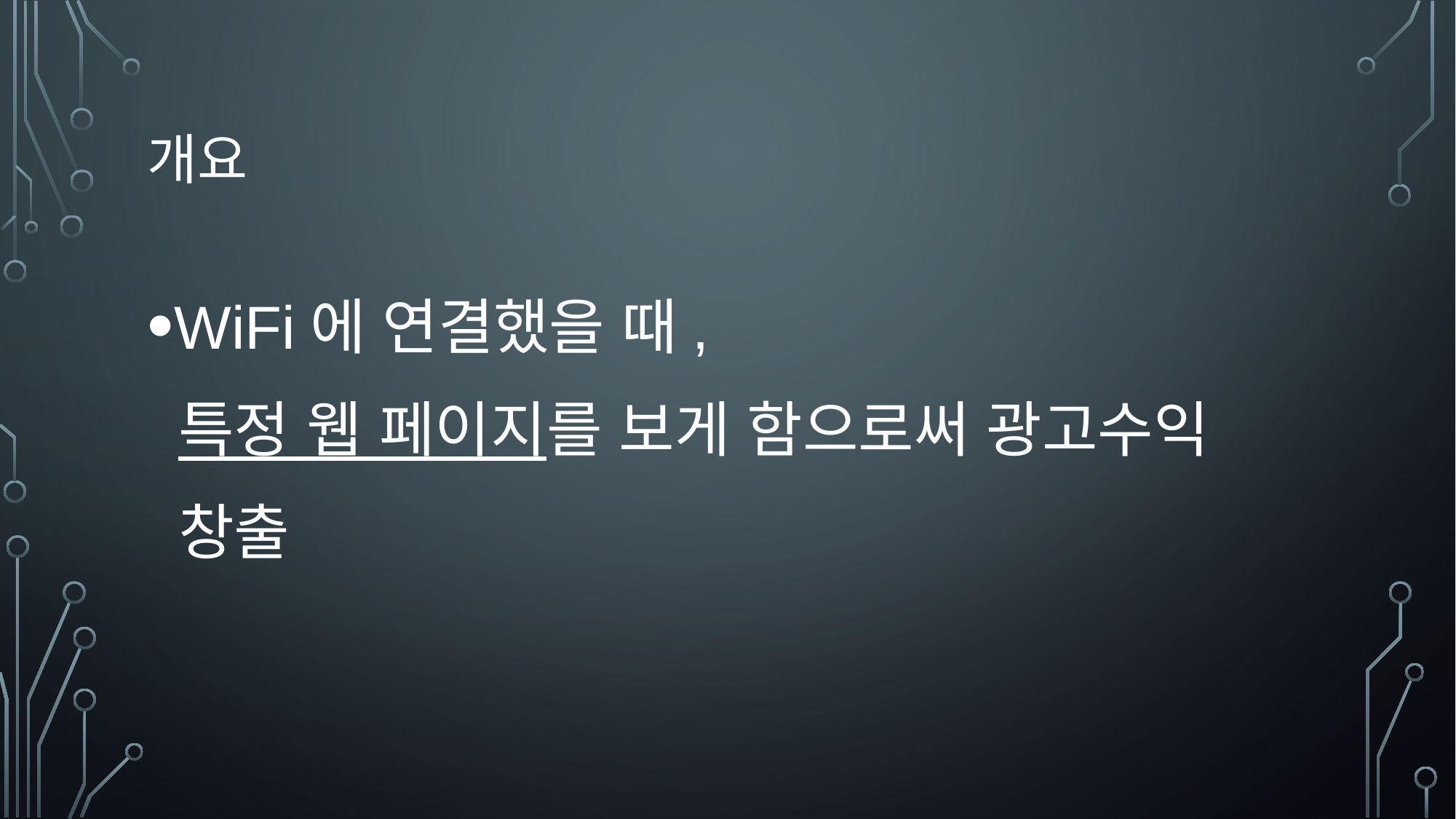

# 개요
WiFi에 연결했을 때,
 특정 웹 페이지를 보게 함으로써 광고수익
 창출